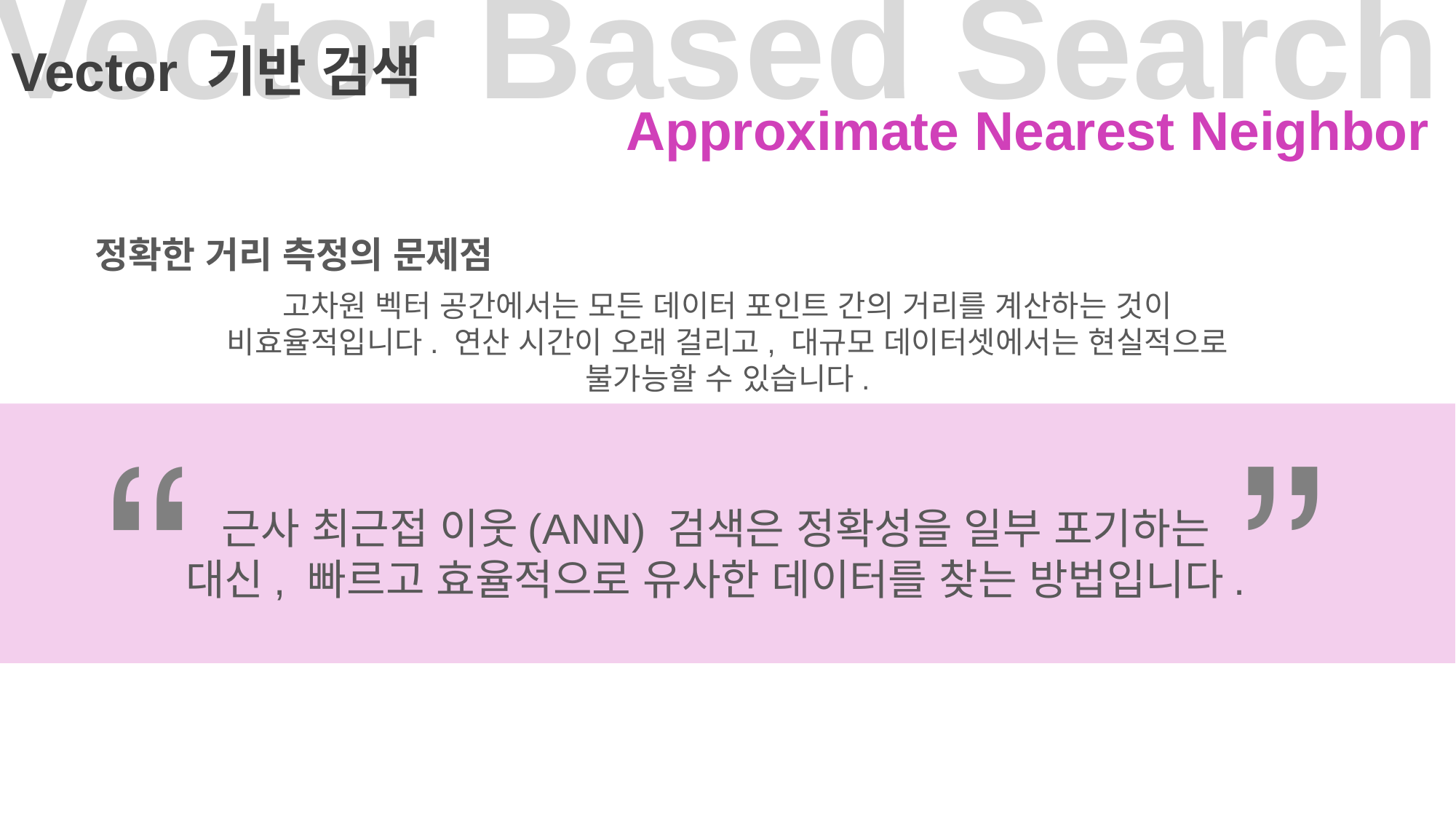

Vector Based Search
# Vector 기반 검색
Approximate Nearest Neighbor
정확한 거리 측정의 문제점
고차원 벡터 공간에서는 모든 데이터 포인트 간의 거리를 계산하는 것이 비효율적입니다. 연산 시간이 오래 걸리고, 대규모 데이터셋에서는 현실적으로 불가능할 수 있습니다.
“
”

근사 최근접 이웃(ANN) 검색은 정확성을 일부 포기하는 대신, 빠르고 효율적으로 유사한 데이터를 찾는 방법입니다.
- ElasticSearch는 ANN 검색을 지원하여 대규모 데이터셋에서도 고성능의 벡터 검색을 가능하게 합니다. 이를 통해 고차원 벡터 데이터를 효율적으로 관리하고 활용할 수 있습니다.